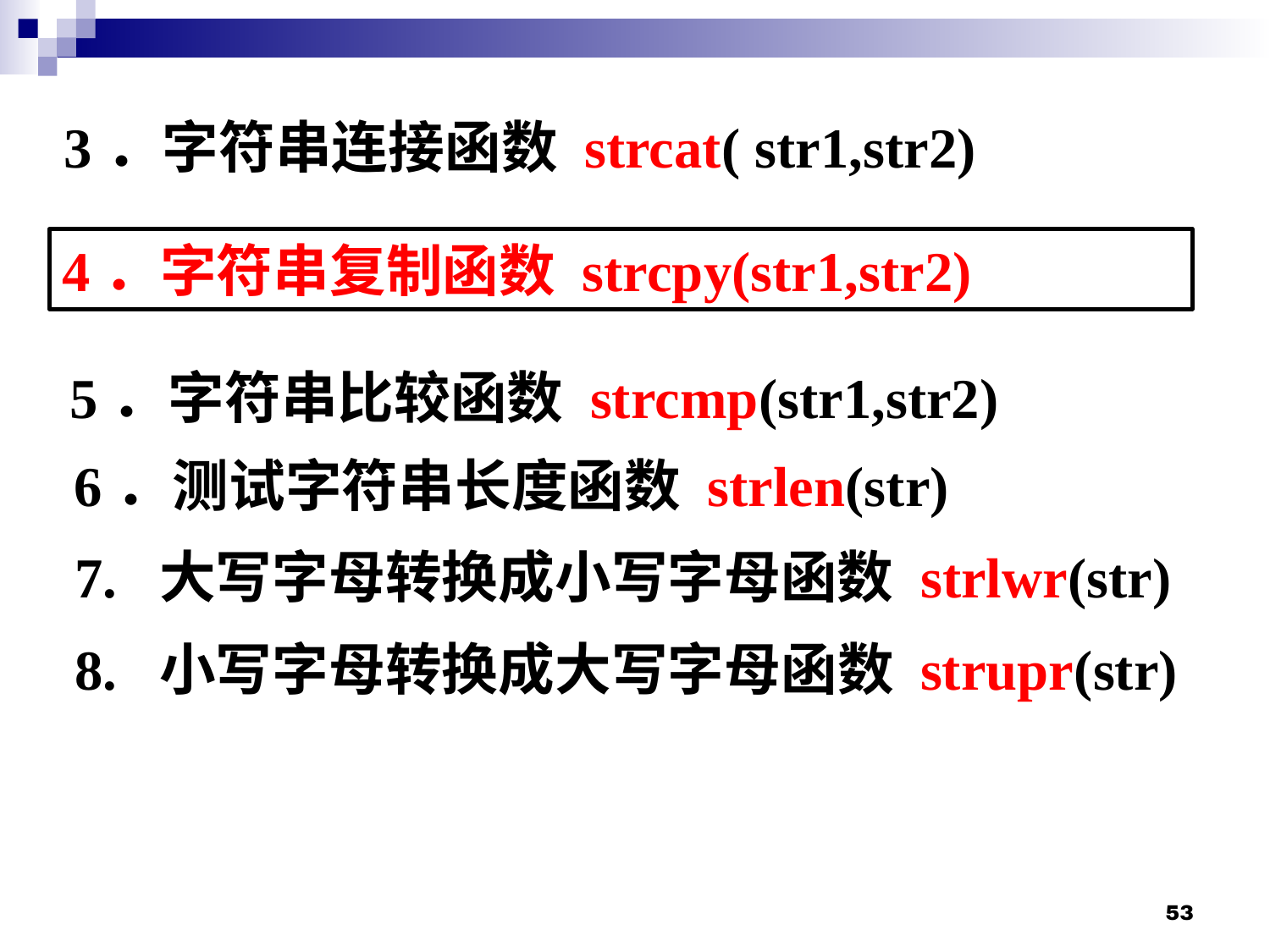

3．字符串连接函数 strcat( str1,str2)
4．字符串复制函数 strcpy(str1,str2)
5．字符串比较函数 strcmp(str1,str2)
6．测试字符串长度函数 strlen(str)
7.  大写字母转换成小写字母函数 strlwr(str)
8.  小写字母转换成大写字母函数 strupr(str)
53